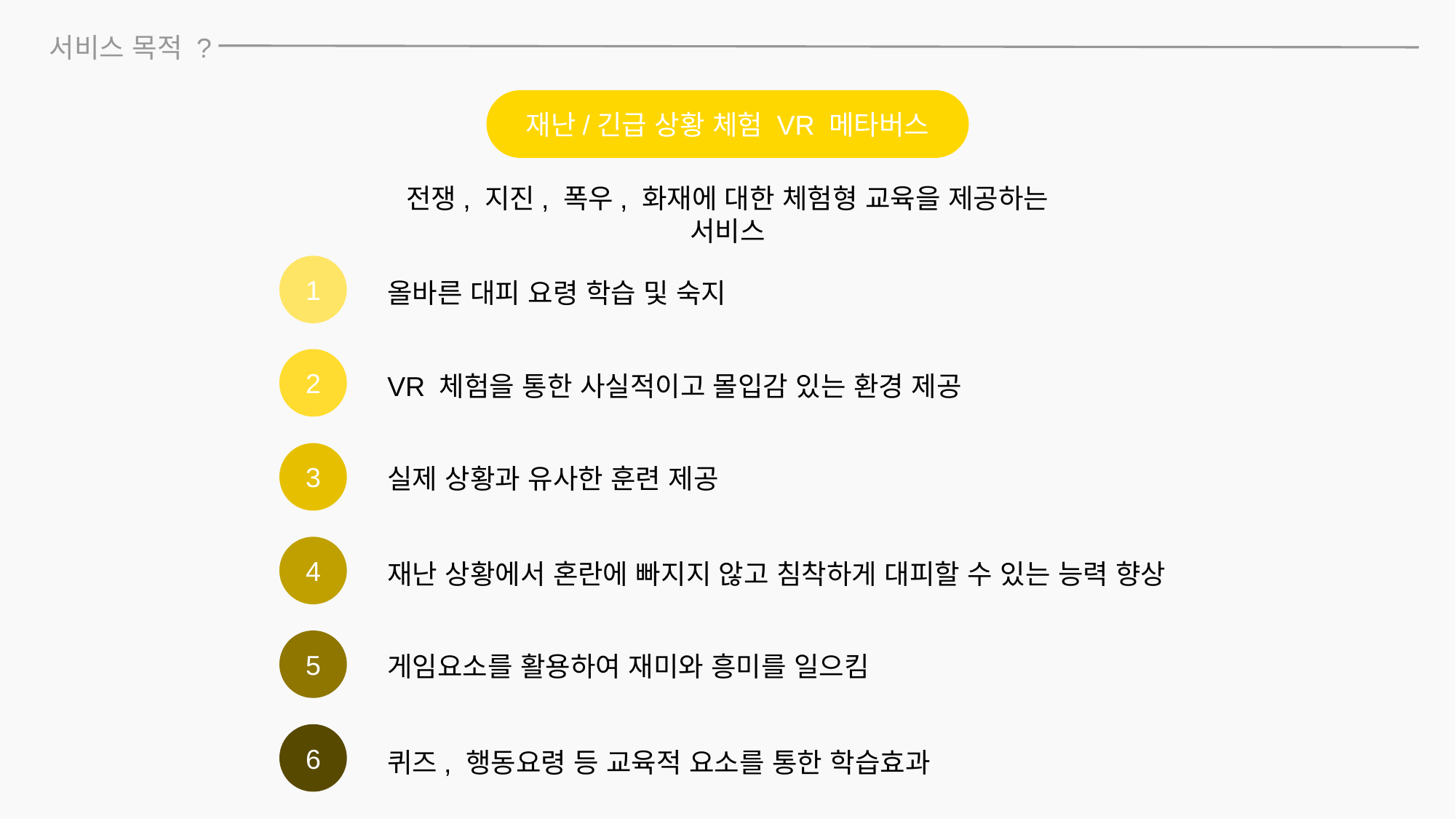

서비스 목적 ?
재난/긴급 상황 체험 VR 메타버스
전쟁, 지진, 폭우, 화재에 대한 체험형 교육을 제공하는 서비스
1
올바른 대피 요령 학습 및 숙지
2
VR 체험을 통한 사실적이고 몰입감 있는 환경 제공
3
실제 상황과 유사한 훈련 제공
4
재난 상황에서 혼란에 빠지지 않고 침착하게 대피할 수 있는 능력 향상
5
게임요소를 활용하여 재미와 흥미를 일으킴
6
퀴즈, 행동요령 등 교육적 요소를 통한 학습효과